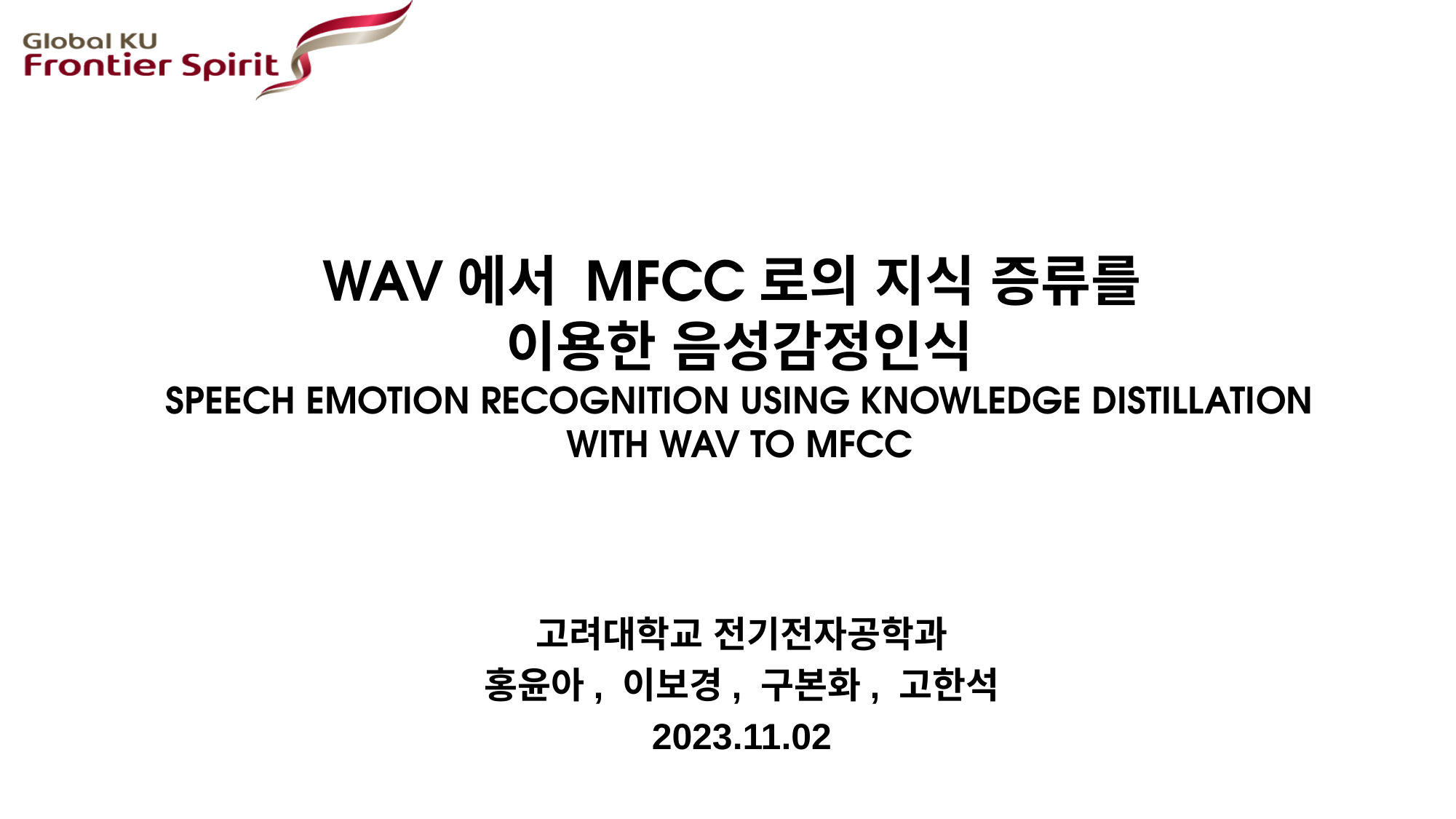

# WAV에서 MFCC로의 지식 증류를 이용한 음성감정인식 SPEECH EMOTION RECOGNITION USING KNOWLEDGE DISTILLATION WITH WAV TO MFCC
고려대학교 전기전자공학과
홍윤아, 이보경, 구본화, 고한석
2023.11.02